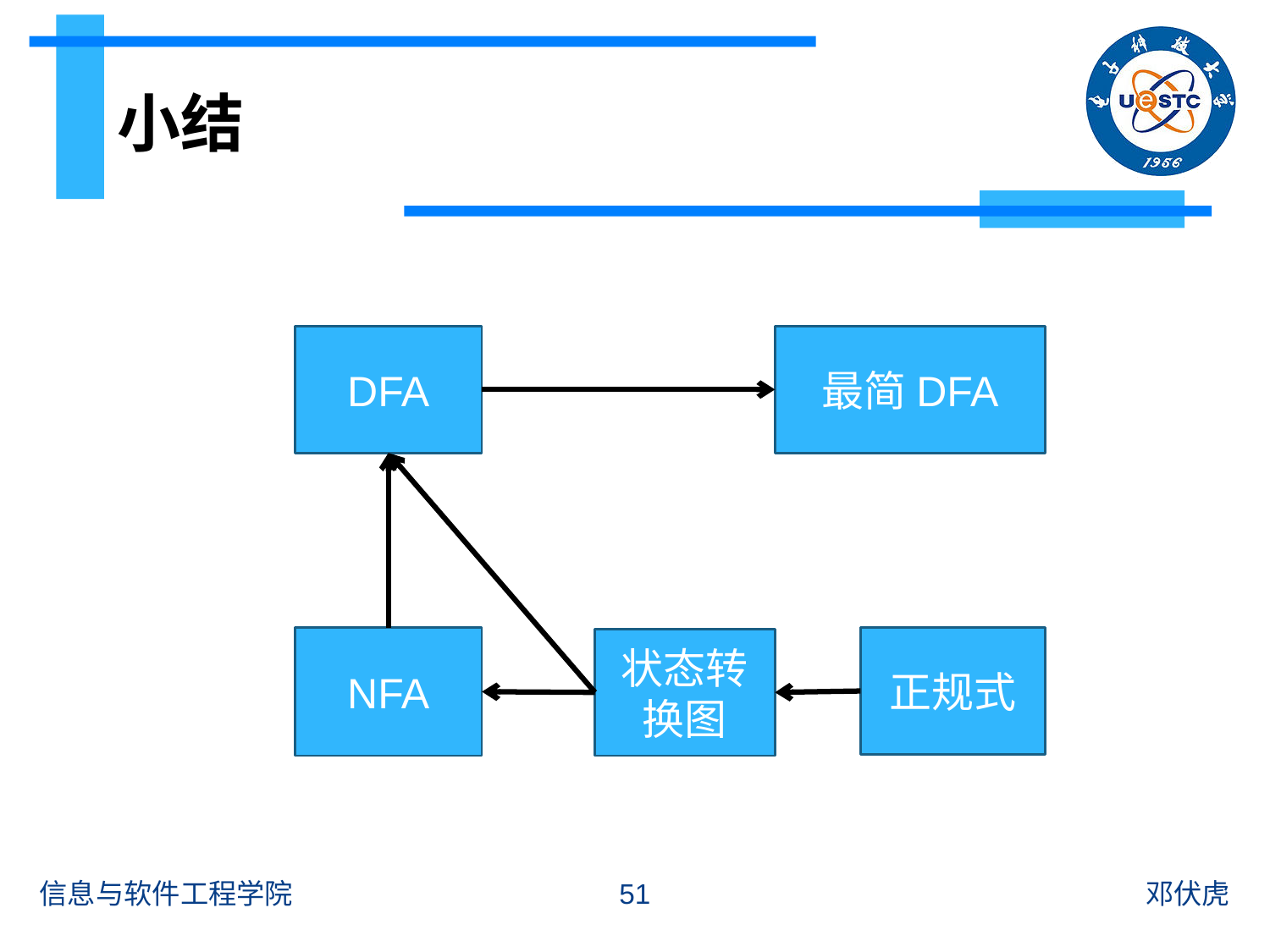

# 小结
DFA
最简DFA
NFA
正规式
状态转换图
51
信息与软件工程学院
邓伏虎